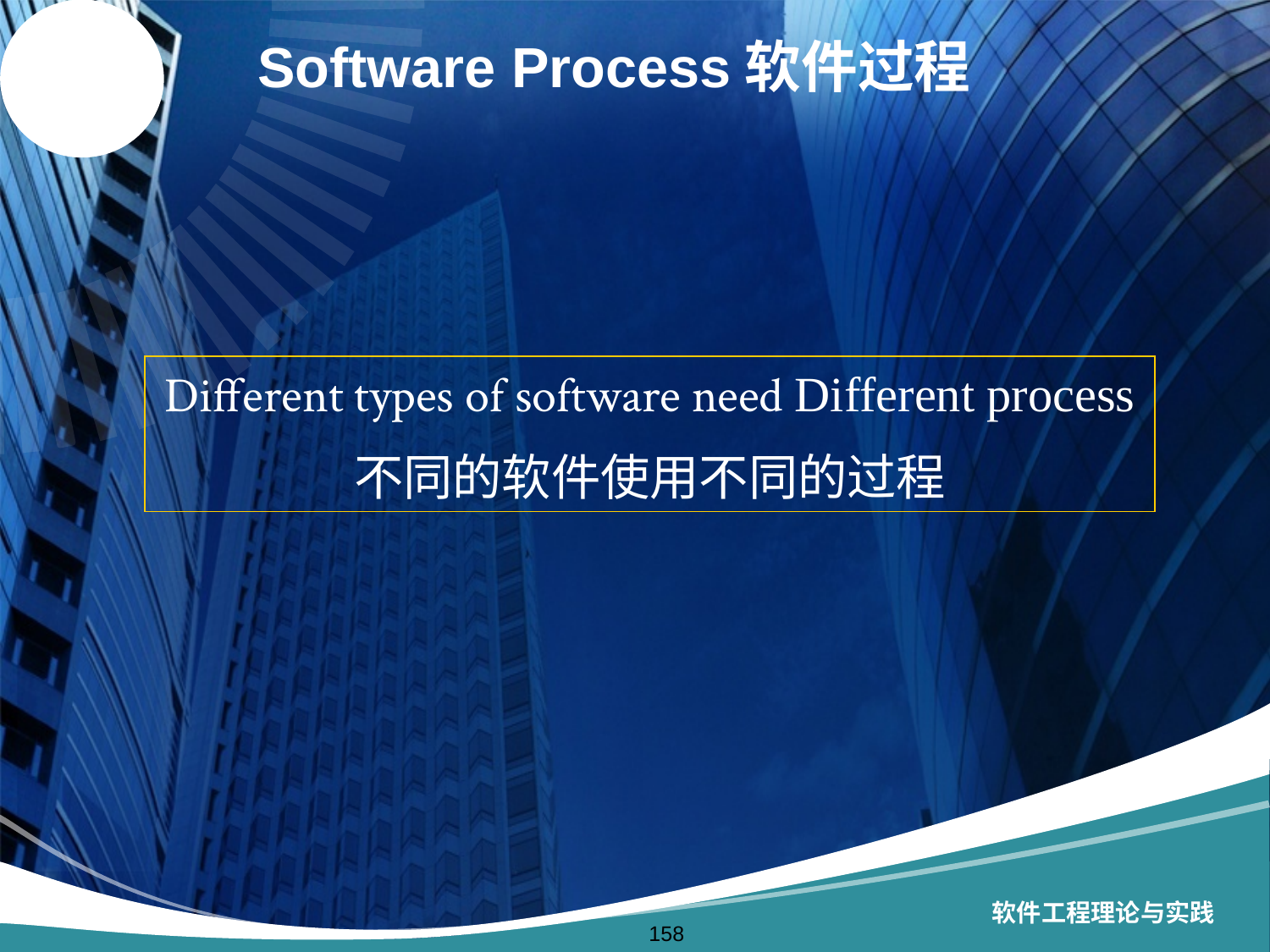

# Software Process软件过程
Different types of software need Different process
不同的软件使用不同的过程
软件工程理论与实践
158